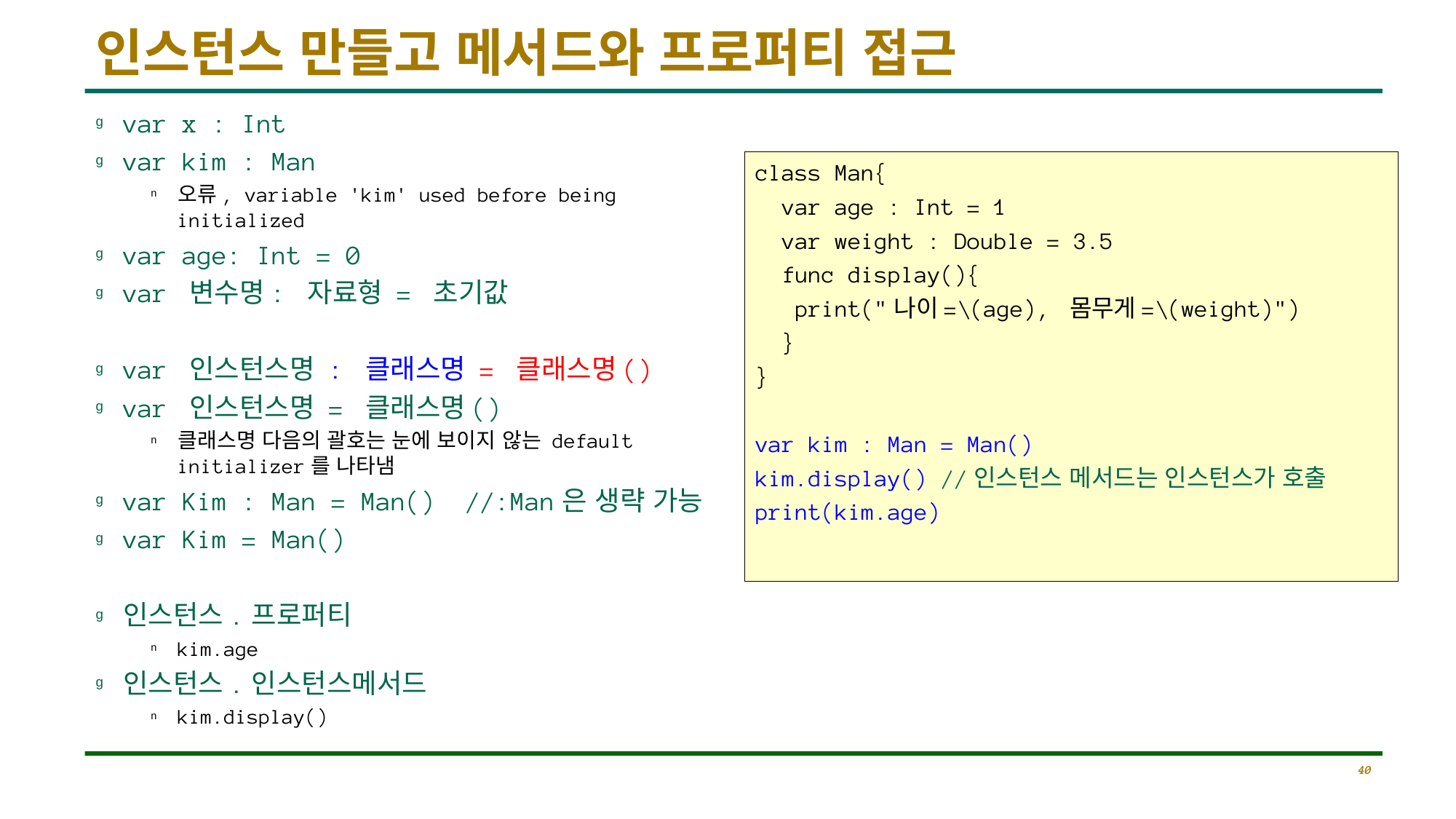

# 인스턴스 만들고 메서드와 프로퍼티 접근
var x : Int
var kim : Man
오류, variable 'kim' used before being initialized
var age: Int = 0
var 변수명: 자료형 = 초기값

var 인스턴스명 : 클래스명 = 클래스명()
var 인스턴스명 = 클래스명()
클래스명 다음의 괄호는 눈에 보이지 않는 default initializer를 나타냄
var Kim : Man = Man()  //:Man은 생략 가능
var Kim = Man()

인스턴스.프로퍼티
kim.age
인스턴스.인스턴스메서드
kim.display()
class Man{
  var age : Int = 1
  var weight : Double = 3.5
  func display(){
   print("나이=\(age), 몸무게=\(weight)")
  }
}

var kim : Man = Man()
kim.display() //인스턴스 메서드는 인스턴스가 호출
print(kim.age)